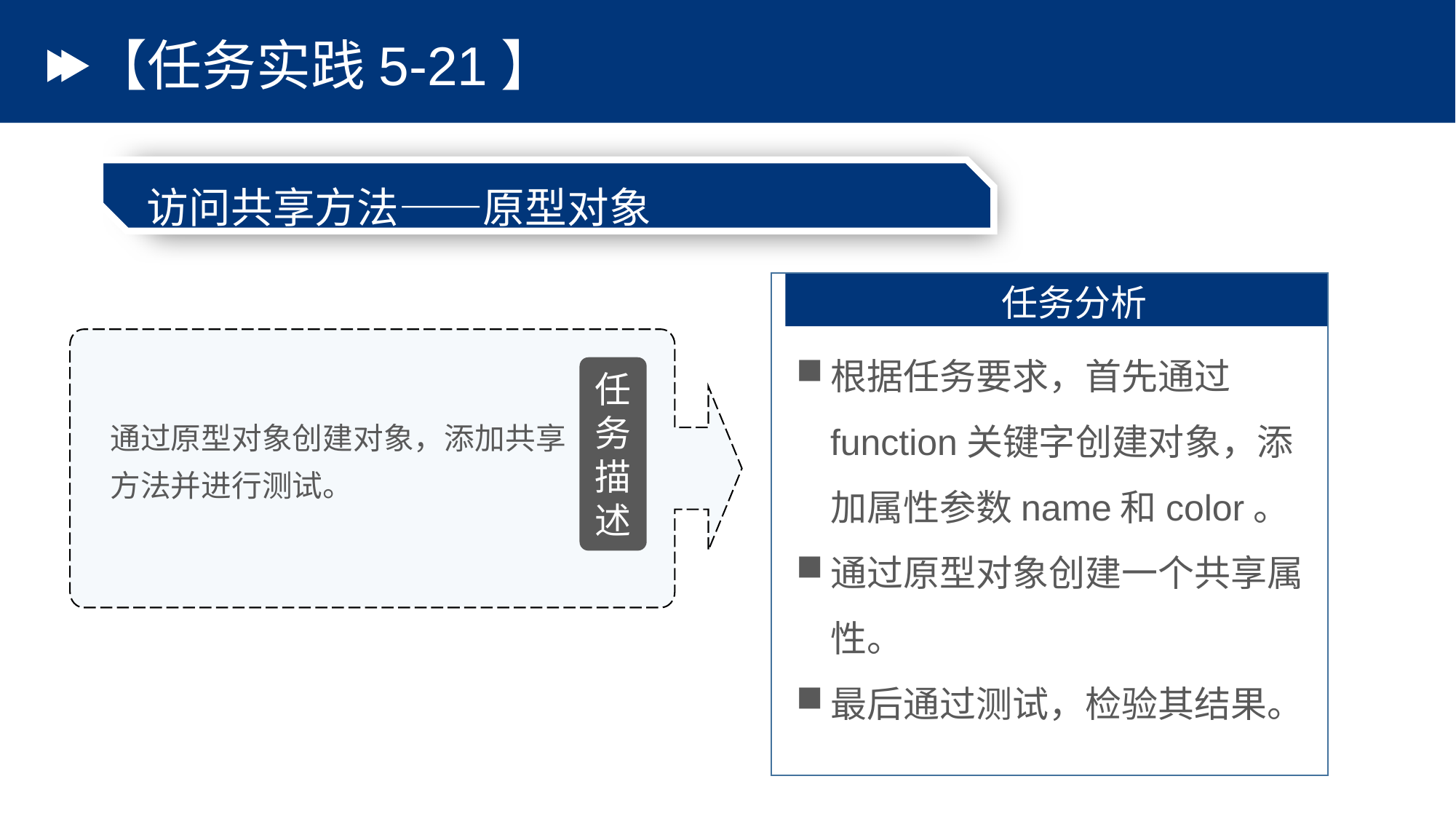

# 【任务实践5-21】
访问共享方法——原型对象

任务分析
根据任务要求，首先通过function关键字创建对象，添加属性参数name和color。
通过原型对象创建一个共享属性。
最后通过测试，检验其结果。

任务描述
通过原型对象创建对象，添加共享方法并进行测试。